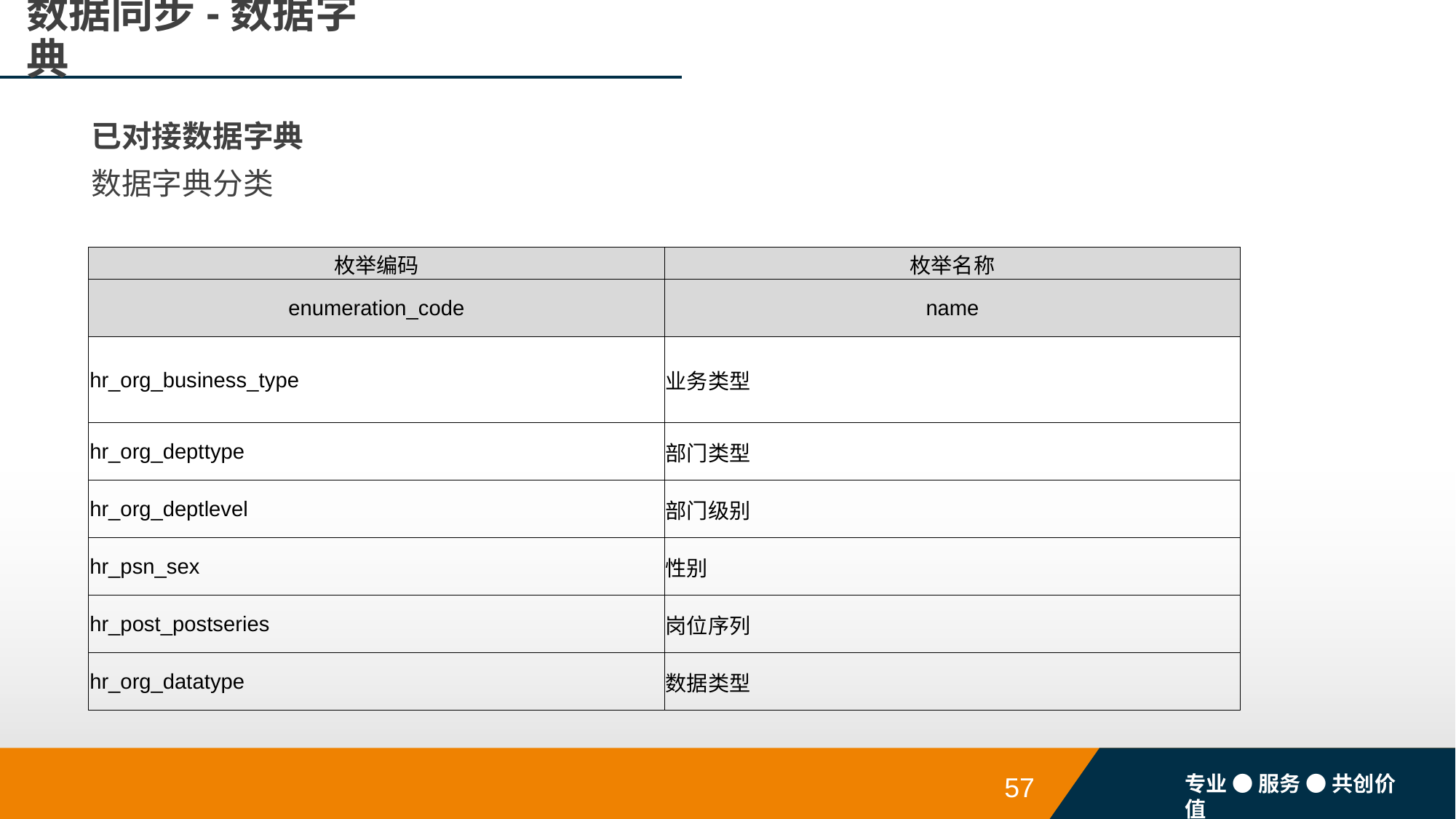

# 数据同步-数据字典
已对接数据字典
数据字典分类
| 枚举编码 | 枚举名称 |
| --- | --- |
| enumeration\_code | name |
| hr\_org\_business\_type | 业务类型 |
| hr\_org\_depttype | 部门类型 |
| hr\_org\_deptlevel | 部门级别 |
| hr\_psn\_sex | 性别 |
| hr\_post\_postseries | 岗位序列 |
| hr\_org\_datatype | 数据类型 |